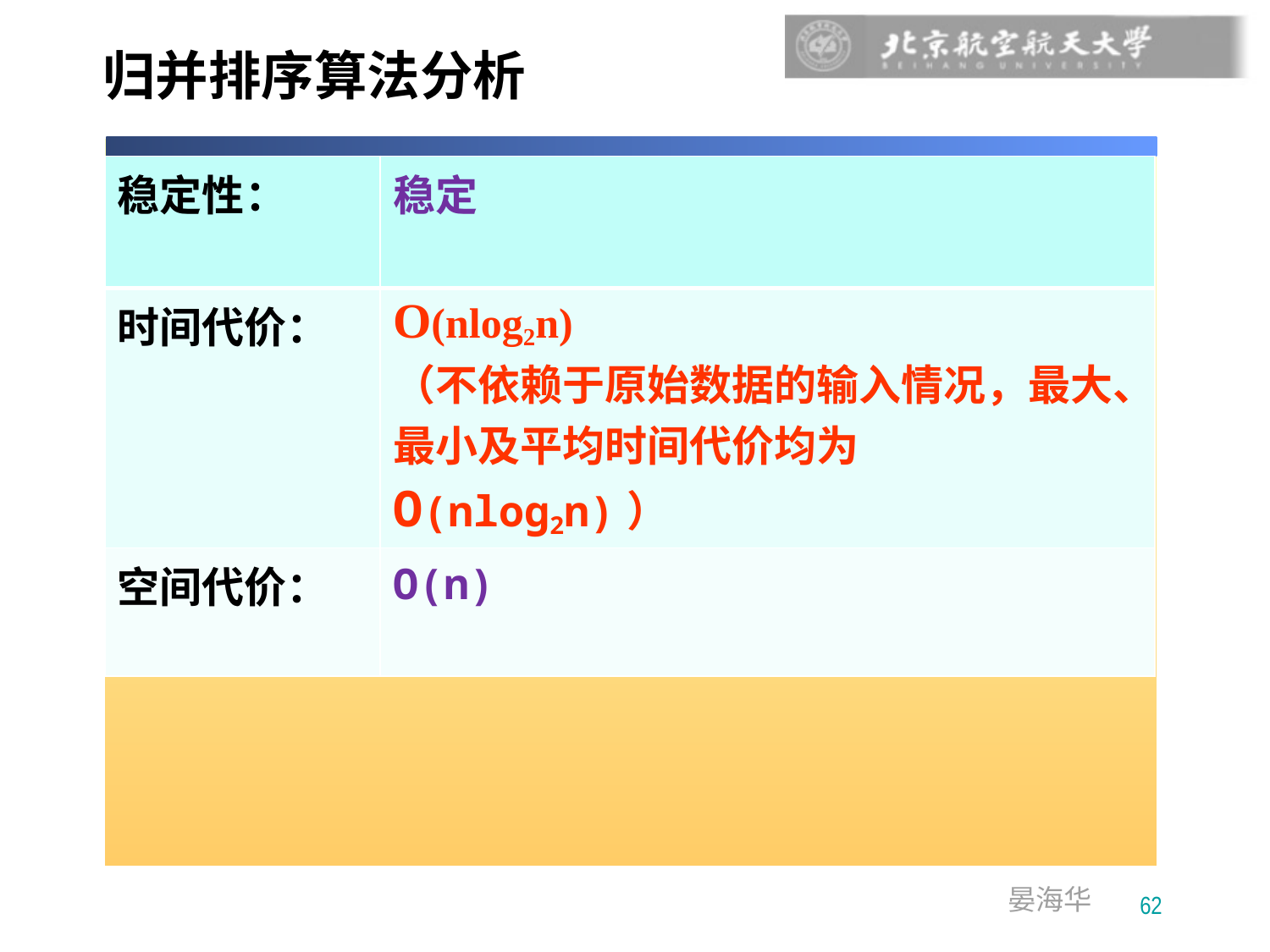

# 归并排序算法分析
| 稳定性： | 稳定 |
| --- | --- |
| 时间代价： | O(nlog2n) （不依赖于原始数据的输入情况，最大、最小及平均时间代价均为O(nlog2n)） |
| 空间代价： | O(n) |
62